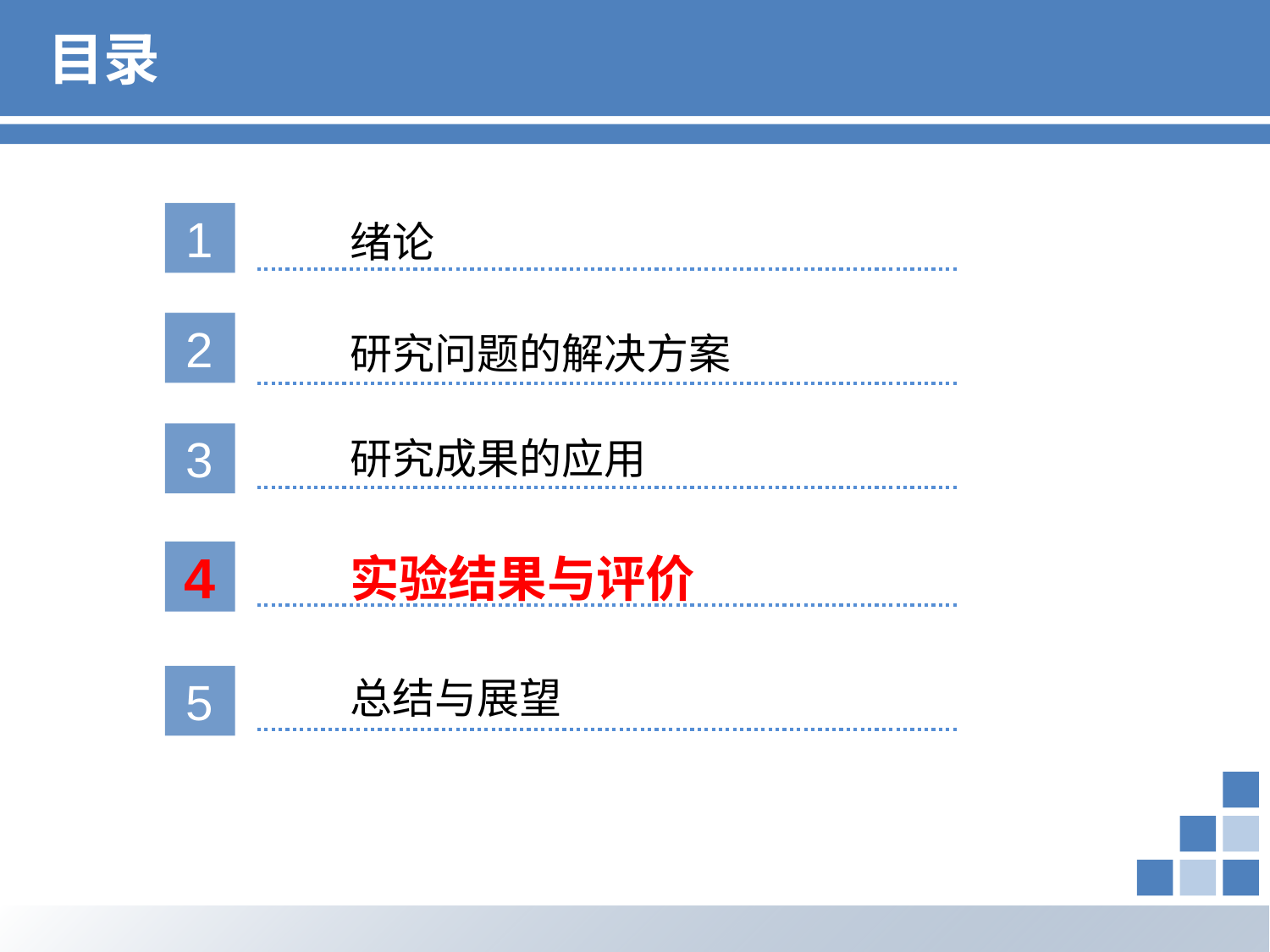

# 目录

1
绪论
2
研究问题的解决方案
3
研究成果的应用
实验结果与评价
4
总结与展望
5